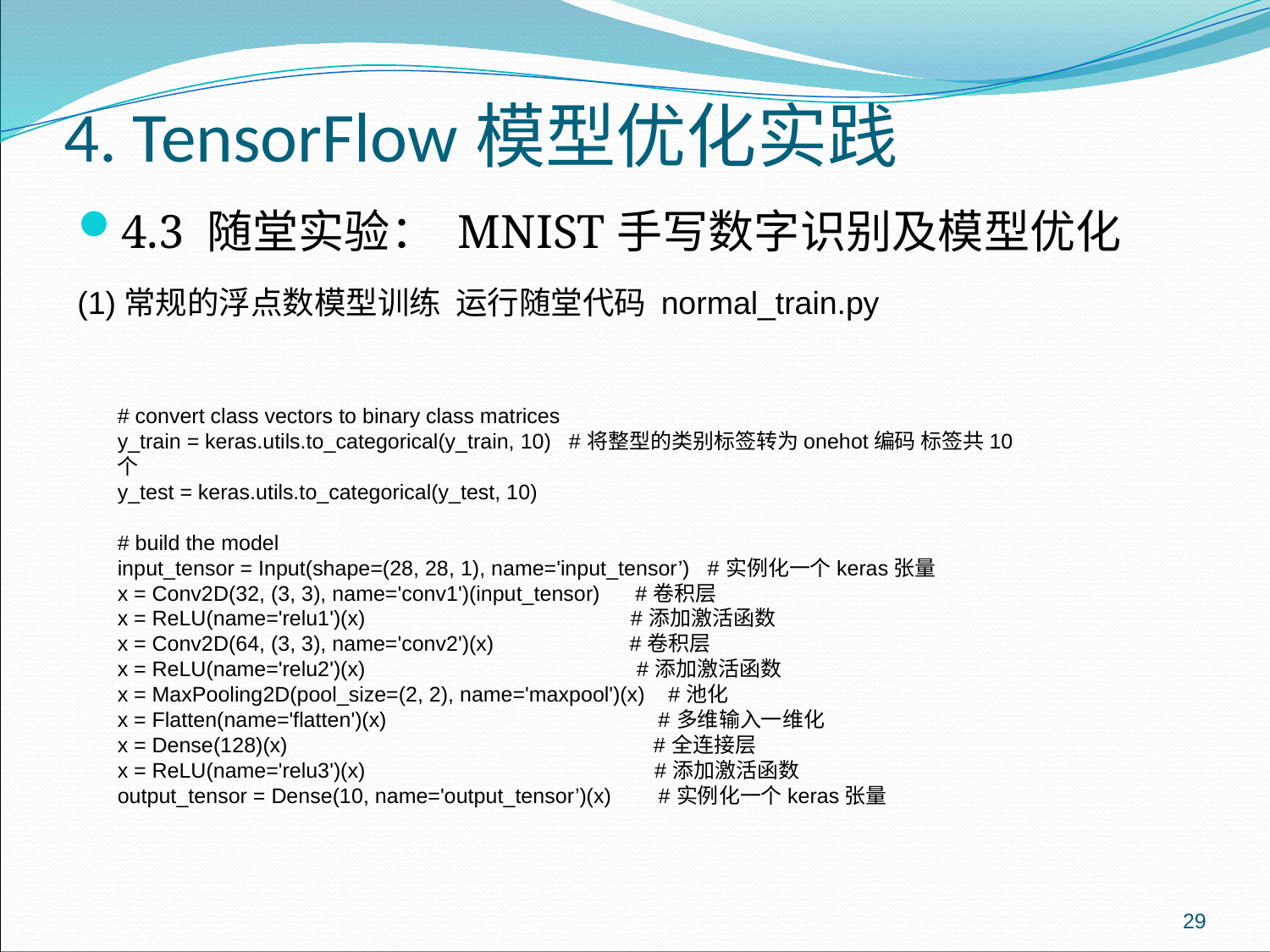

4. TensorFlow模型优化实践
4.3 随堂实验： MNIST手写数字识别及模型优化
(1)常规的浮点数模型训练  运行随堂代码 normal_train.py
# convert class vectors to binary class matrices
y_train = keras.utils.to_categorical(y_train, 10)   #将整型的类别标签转为onehot编码 标签共10个
y_test = keras.utils.to_categorical(y_test, 10)

# build the model
input_tensor = Input(shape=(28, 28, 1), name='input_tensor’)   #实例化一个keras张量
x = Conv2D(32, (3, 3), name='conv1')(input_tensor)      #卷积层
x = ReLU(name='relu1')(x)                                             #添加激活函数
x = Conv2D(64, (3, 3), name='conv2')(x)                       #卷积层
x = ReLU(name='relu2')(x)                                              #添加激活函数
x = MaxPooling2D(pool_size=(2, 2), name='maxpool')(x)    #池化
x = Flatten(name='flatten')(x)                                              #多维输入一维化
x = Dense(128)(x)                                                              #全连接层
x = ReLU(name='relu3')(x)                                                 #添加激活函数
output_tensor = Dense(10, name='output_tensor’)(x)        #实例化一个keras张量
29